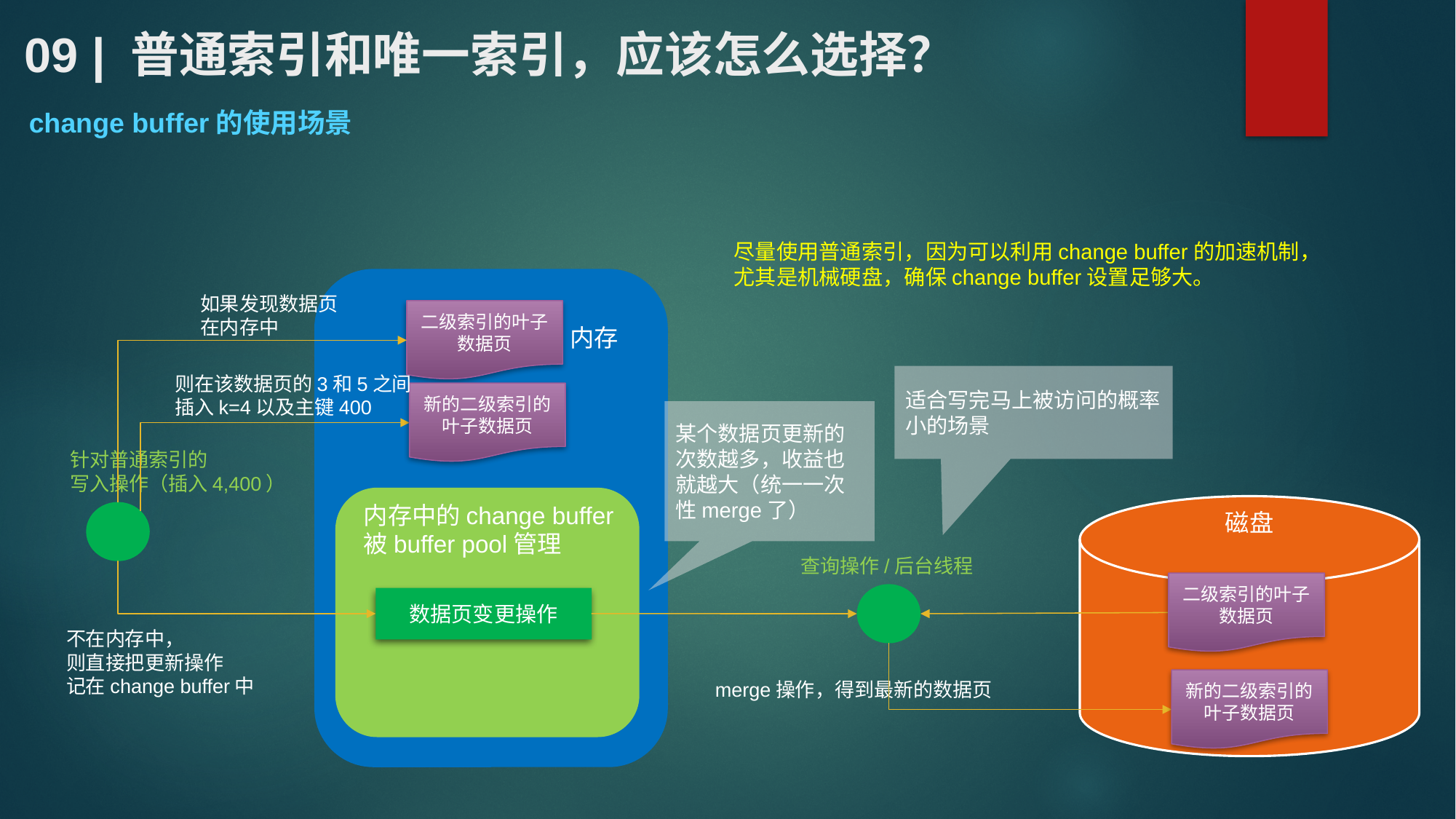

# 09 | 普通索引和唯一索引，应该怎么选择？
change buffer的使用场景
尽量使用普通索引，因为可以利用change buffer的加速机制，尤其是机械硬盘，确保change buffer设置足够大。

如果发现数据页
在内存中
二级索引的叶子数据页
内存
则在该数据页的3和5之间
插入k=4以及主键400
适合写完马上被访问的概率小的场景
新的二级索引的叶子数据页
某个数据页更新的次数越多，收益也就越大（统一一次性merge了）
针对普通索引的
写入操作（插入4,400）

内存中的change buffer
被buffer pool管理

磁盘
查询操作/后台线程
二级索引的叶子数据页

数据页变更操作
不在内存中，
则直接把更新操作
记在change buffer中
新的二级索引的叶子数据页
merge操作，得到最新的数据页